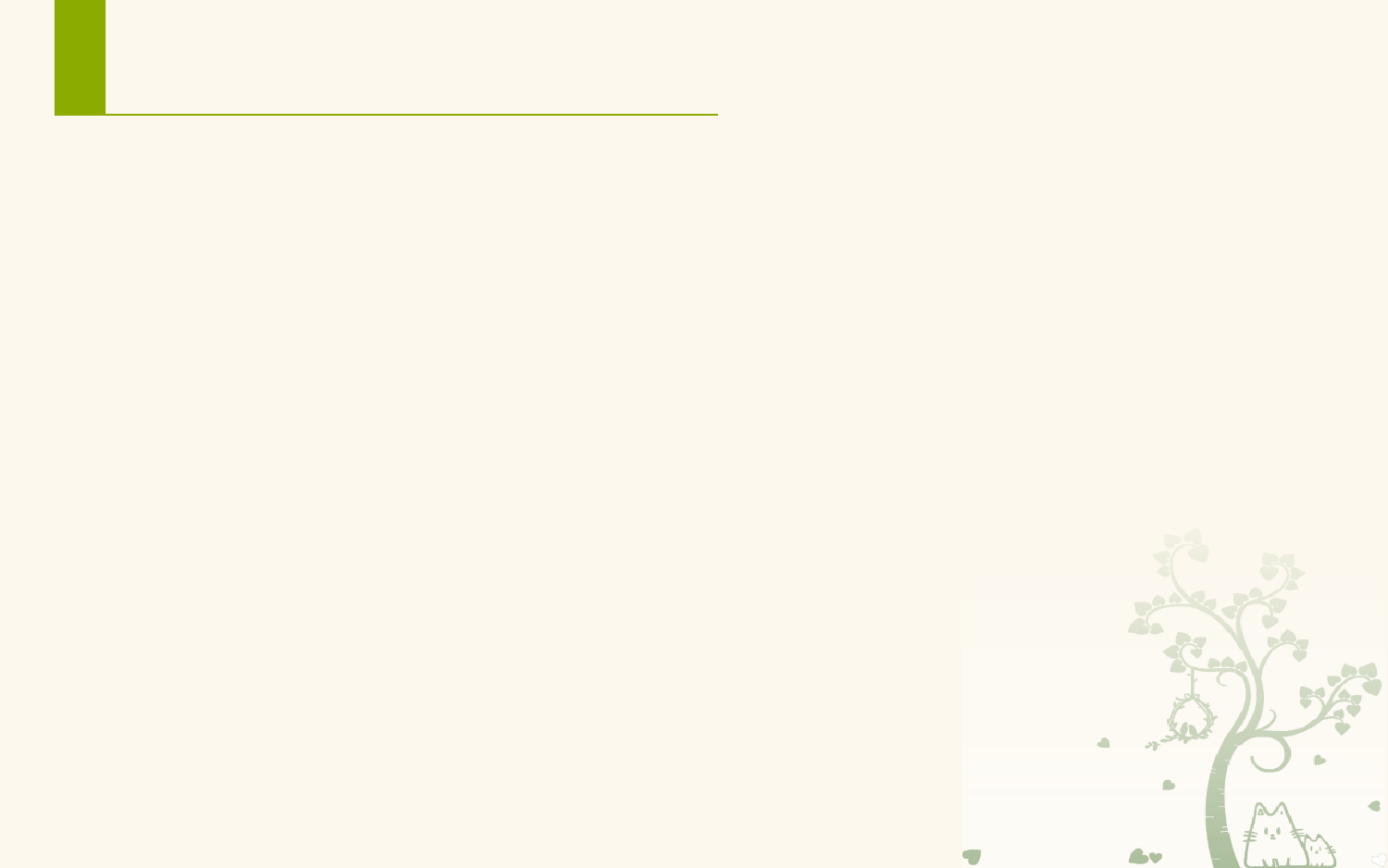

# 2  Activity的创建
根据模板创建并自动注册：
(1) 在Android Studio创建工程时，可以根据选择的模板创建一个活动，AS 会自动生成活动的布局文件和活动（.java）文件，并在AndroidManifest.xml文件中完成注册。
或者在 AS 的项目结构中找到对应的java文件包，通过菜单的新建功能按模板创建一个活动。
(2) 修改活动的布局文件，设计界面。
(3) 修改活动（.java）文件，实现界面功能。
(4) 修改清单文件，配置活动的属性。
如后所示，AS 为按模板创建的活动自动生成的代码。